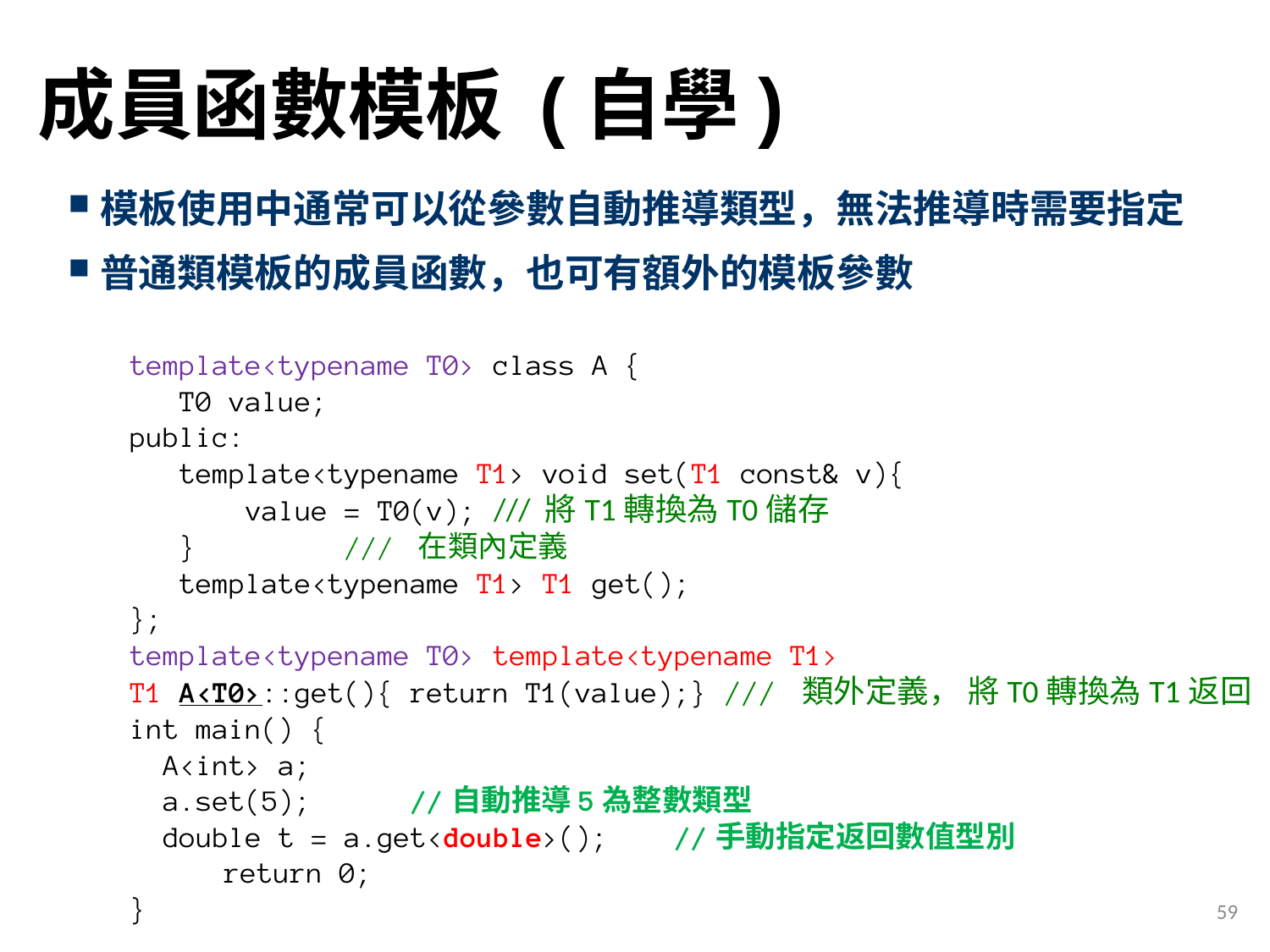

# 成員函數模板 (自學)
模板使用中通常可以從參數自動推導類型，無法推導時需要指定
普通類模板的成員函數，也可有額外的模板參數

  template<typename T0> class A {
     T0 value;
  public:
     template<typename T1> void set(T1 const& v){
         value = T0(v); /// 將T1轉換為T0儲存
     }         /// 在類內定義
     template<typename T1> T1 get();
  };
  template<typename T0> template<typename T1>
  T1 A<T0>::get(){ return T1(value);} /// 類外定義， 將T0轉換為T1返回
  int main() {
    A<int> a;
    a.set(5);      //自動推導5為整數類型
    double t = a.get<double>();    //手動指定返回數值型別
	return 0;
  }
59